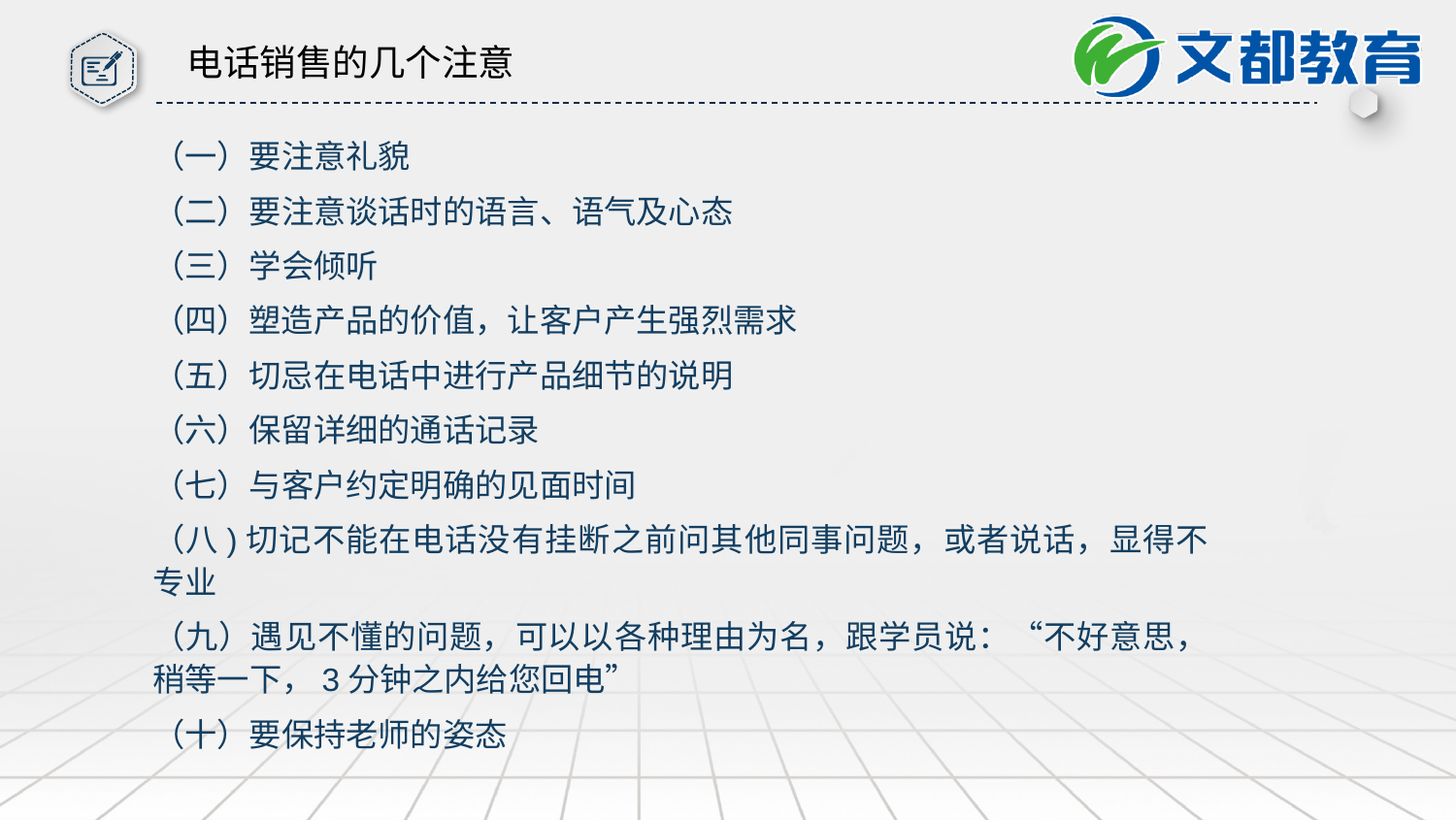

电话销售的几个注意

（一）要注意礼貌
（二）要注意谈话时的语言、语气及心态
（三）学会倾听
（四）塑造产品的价值，让客户产生强烈需求
（五）切忌在电话中进行产品细节的说明
（六）保留详细的通话记录
（七）与客户约定明确的见面时间
（八)切记不能在电话没有挂断之前问其他同事问题，或者说话，显得不专业
（九）遇见不懂的问题，可以以各种理由为名，跟学员说：“不好意思，稍等一下，3分钟之内给您回电”
（十）要保持老师的姿态